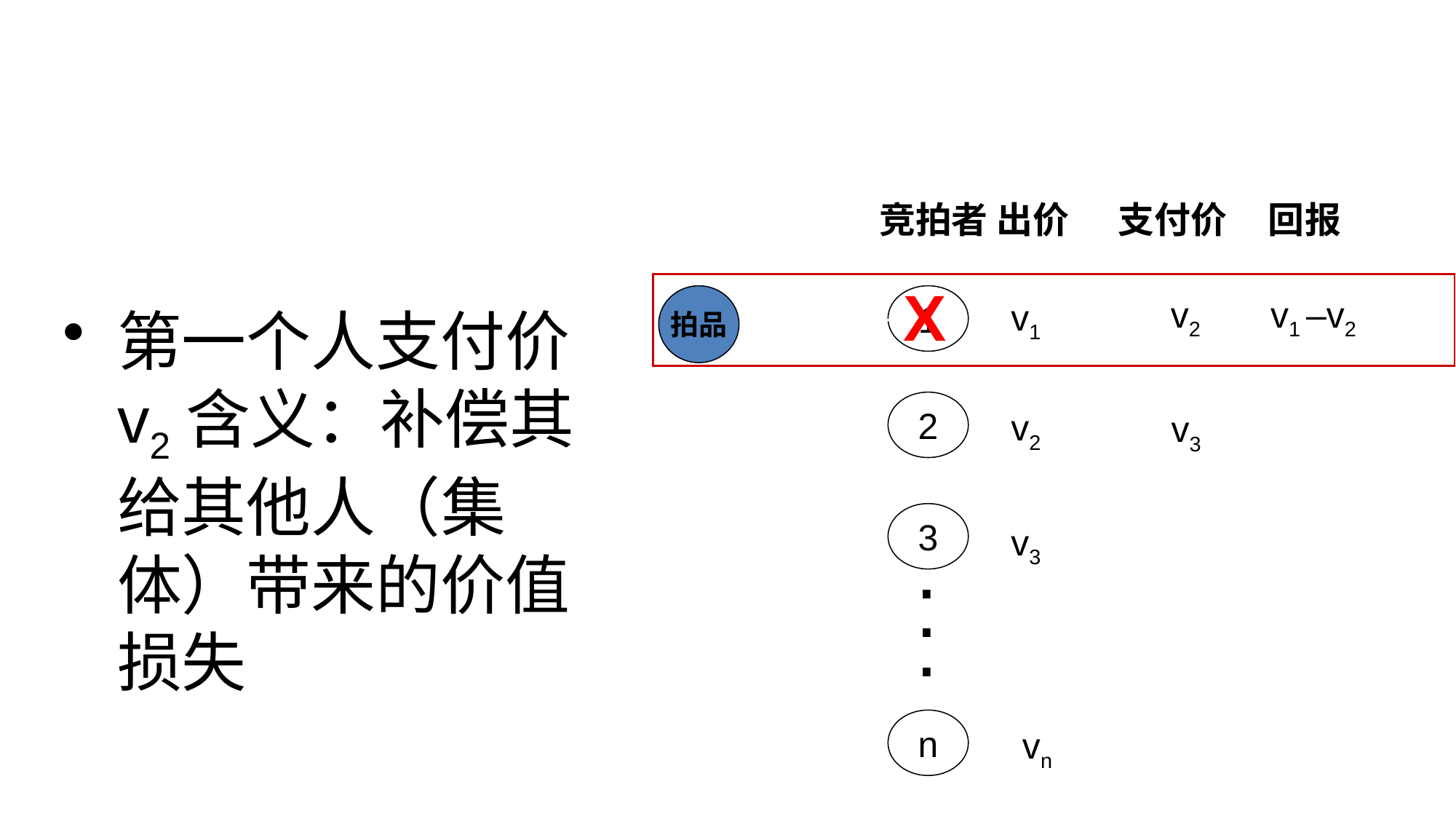

对单品次价拍卖支付价格的一种理解
竞拍者 出价      支付价     回报
X

拍品
1
v2            v1 –v2
v1
第一个人支付价v2含义：补偿其给其他人（集体）带来的价值损失

v3
2
v2
3
v3
.
.
.

n
vn